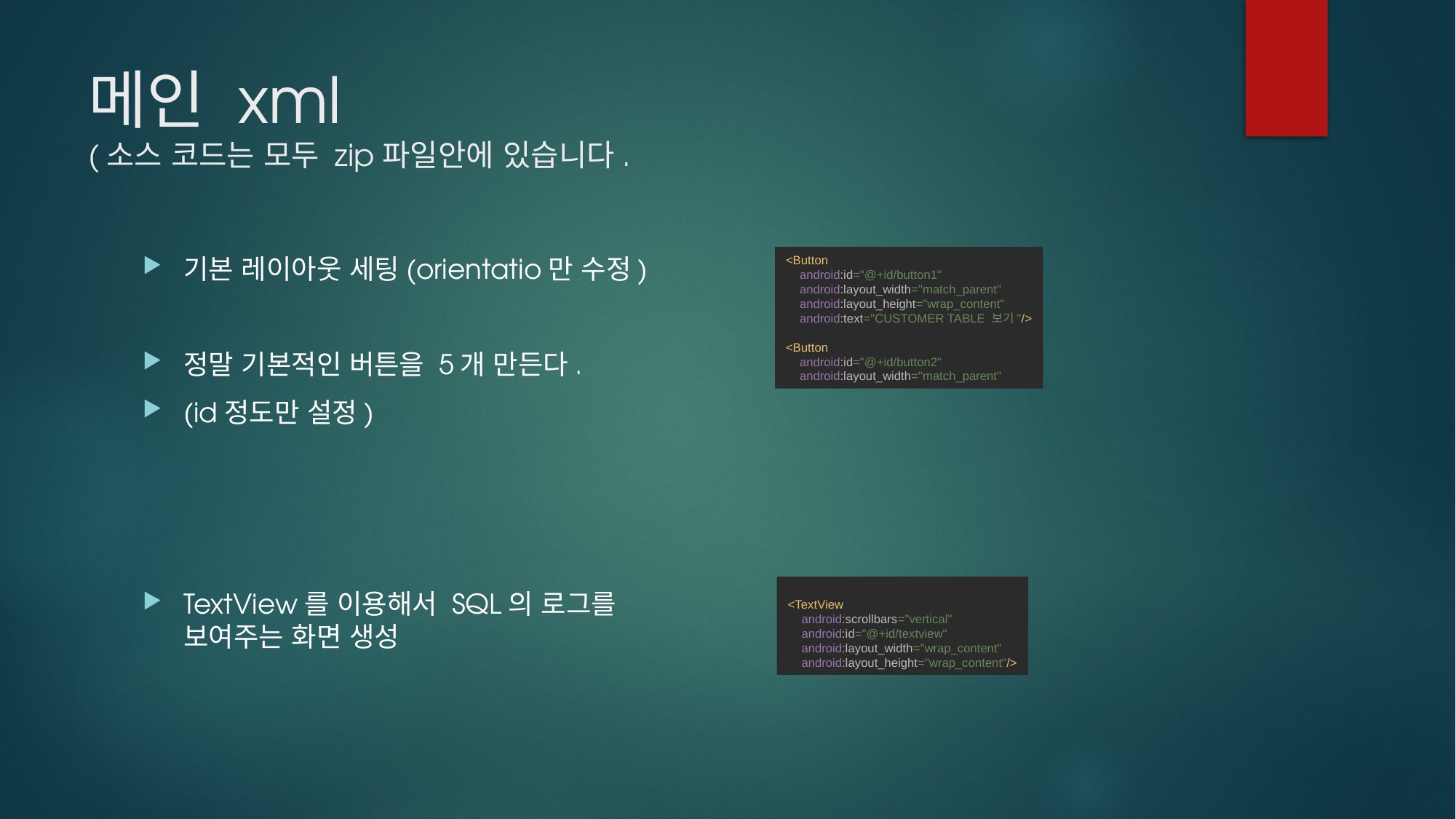

# 메인 xml (소스 코드는 모두 zip파일안에 있습니다.
기본 레이아웃 세팅(orientatio만 수정)

정말 기본적인 버튼을 5개 만든다.
(id정도만 설정)

TextView를 이용해서 SQL의 로그를 보여주는 화면 생성
<Button
    android:id="@+id/button1"
    android:layout_width="match_parent"
    android:layout_height="wrap_content"
    android:text="CUSTOMER TABLE 보기"/>
<Button
    android:id="@+id/button2"
    android:layout_width="match_parent"
<TextView
    android:scrollbars="vertical"
    android:id="@+id/textview"
    android:layout_width="wrap_content"
    android:layout_height="wrap_content"/>